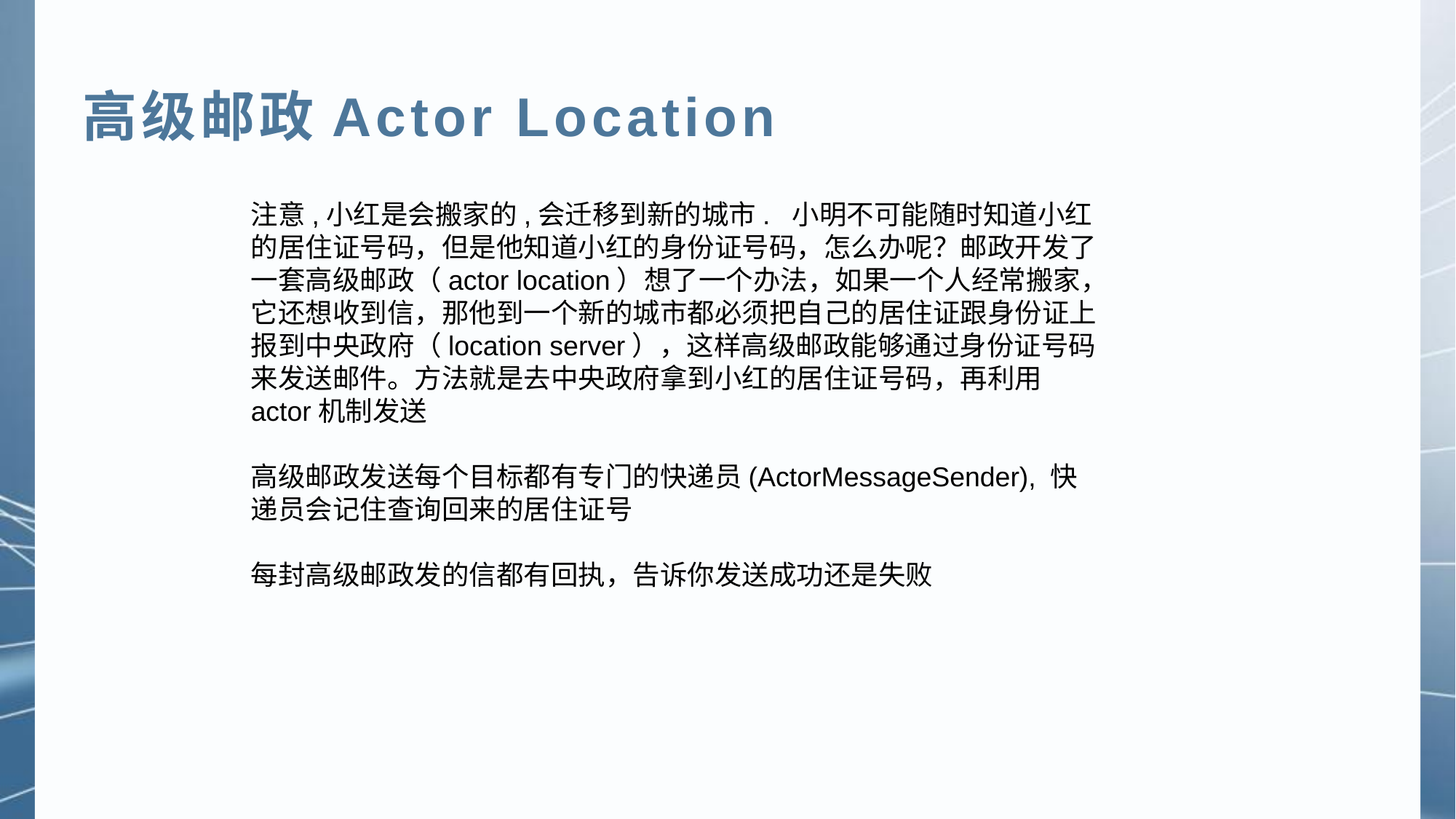

高级邮政Actor Location
注意,小红是会搬家的,会迁移到新的城市.  小明不可能随时知道小红的居住证号码，但是他知道小红的身份证号码，怎么办呢？邮政开发了一套高级邮政（actor location）想了一个办法，如果一个人经常搬家，它还想收到信，那他到一个新的城市都必须把自己的居住证跟身份证上报到中央政府（location server），这样高级邮政能够通过身份证号码来发送邮件。方法就是去中央政府拿到小红的居住证号码，再利用actor机制发送

高级邮政发送每个目标都有专门的快递员(ActorMessageSender), 快递员会记住查询回来的居住证号

每封高级邮政发的信都有回执，告诉你发送成功还是失败